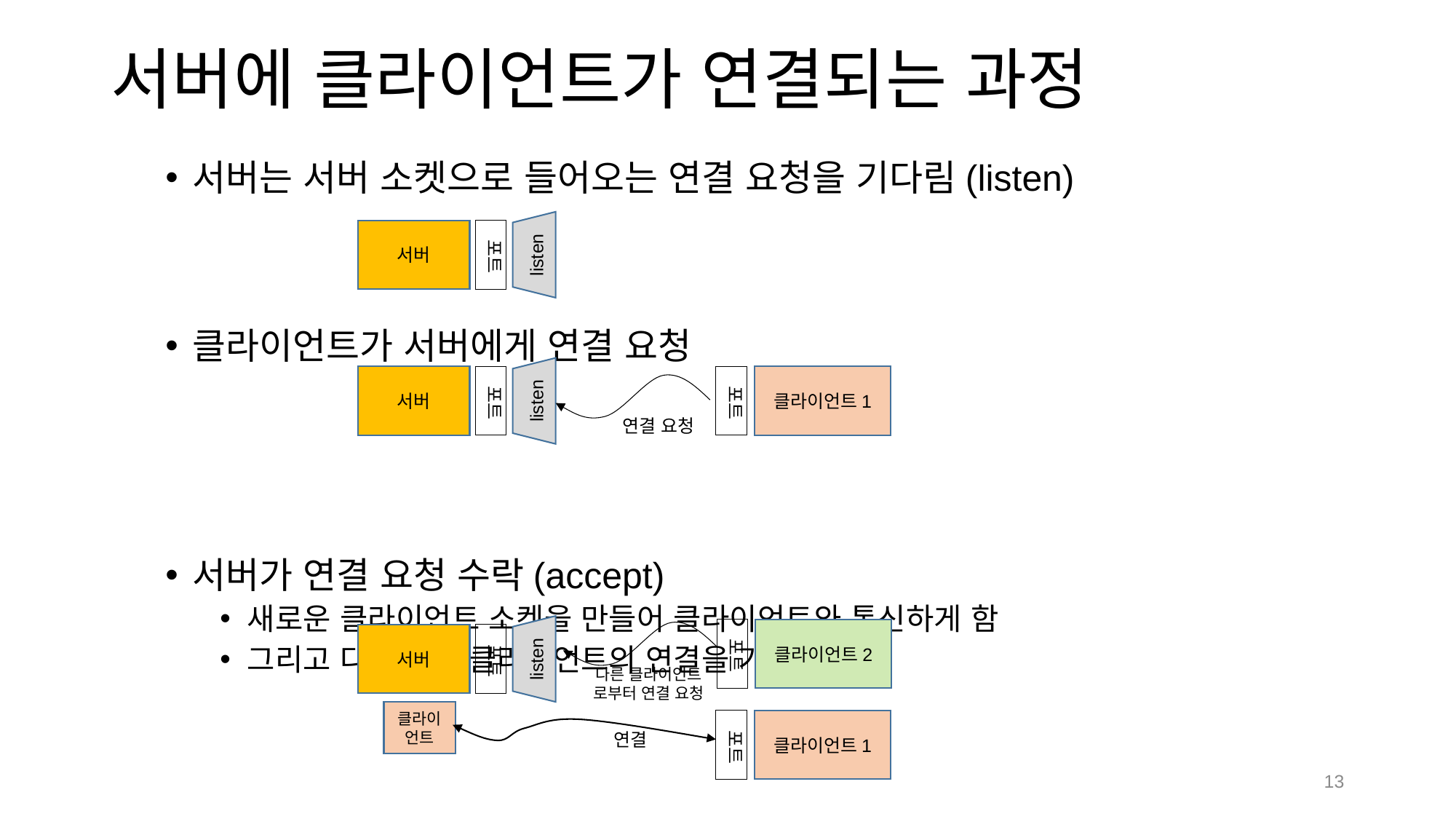

# 서버에 클라이언트가 연결되는 과정
서버는 서버 소켓으로 들어오는 연결 요청을 기다림(listen)

클라이언트가 서버에게 연결 요청

서버가 연결 요청 수락(accept)
새로운 클라이언트 소켓을 만들어 클라이언트와 통신하게 함
그리고 다시 다른 클라이언트의 연결을 기다림

서버
포트
listen
서버
포트
listen
포트
클라이언트1

연결 요청
서버
포트
listen
포트
클라이언트2

다른 클라이언트
로부터 연결 요청
클라이언트
포트
클라이언트1

연결
13